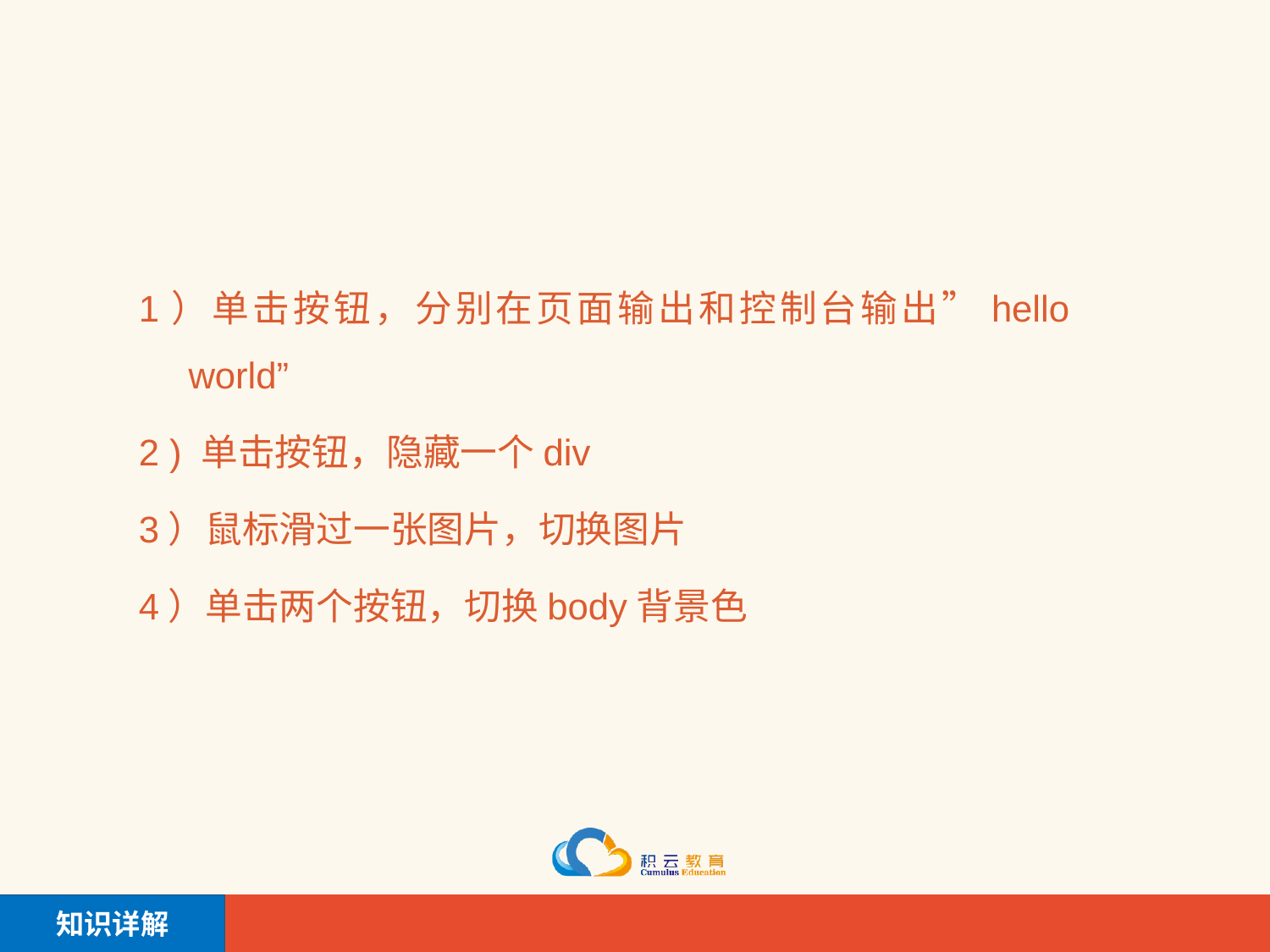

1）单击按钮，分别在页面输出和控制台输出”hello world”
2 ) 单击按钮，隐藏一个div
3）鼠标滑过一张图片，切换图片
4）单击两个按钮，切换body背景色